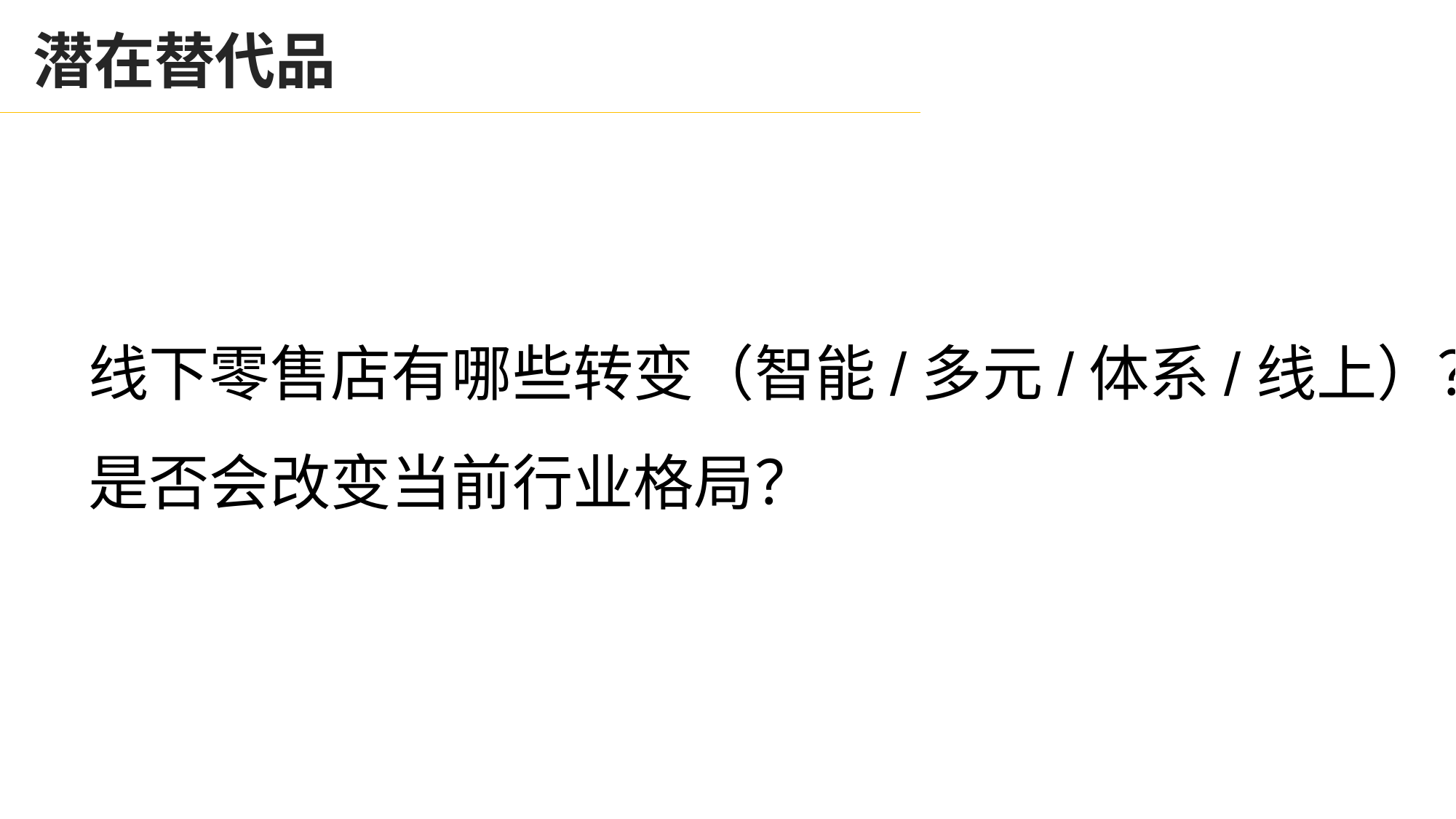

潜在替代品
线下零售店有哪些转变（智能/多元/体系/线上）？是否会改变当前行业格局？